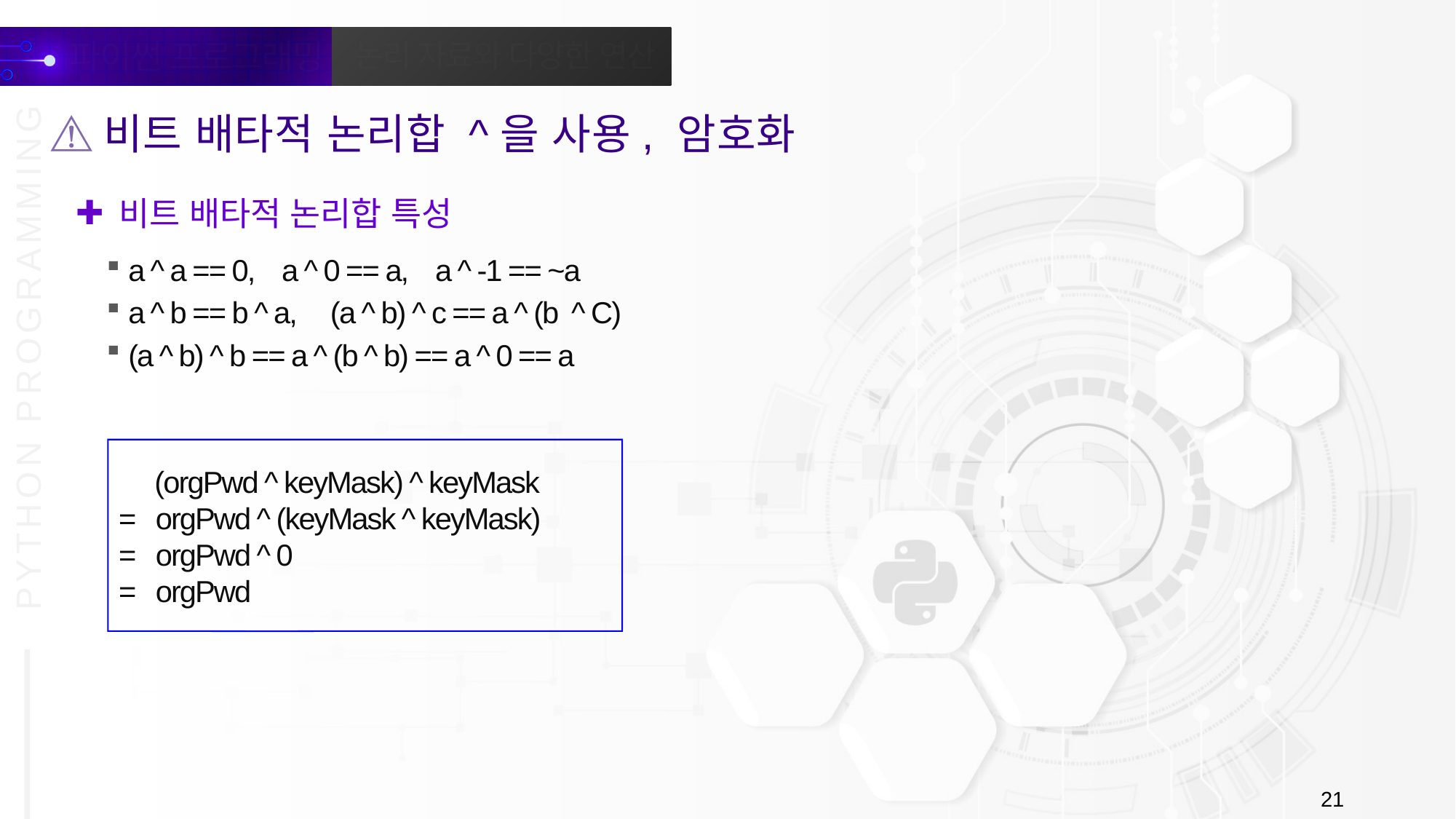

비트 배타적 논리합 ^을 사용, 암호화
비트 배타적 논리합 특성
a ^ a == 0,    a ^ 0 == a,    a ^ -1 == ~a
a ^ b == b ^ a,     (a ^ b) ^ c == a ^ (b  ^ C)
(a ^ b) ^ b == a ^ (b ^ b) == a ^ 0 == a
     (orgPwd ^ keyMask) ^ keyMask
=   orgPwd ^ (keyMask ^ keyMask)
=   orgPwd ^ 0
=   orgPwd
21